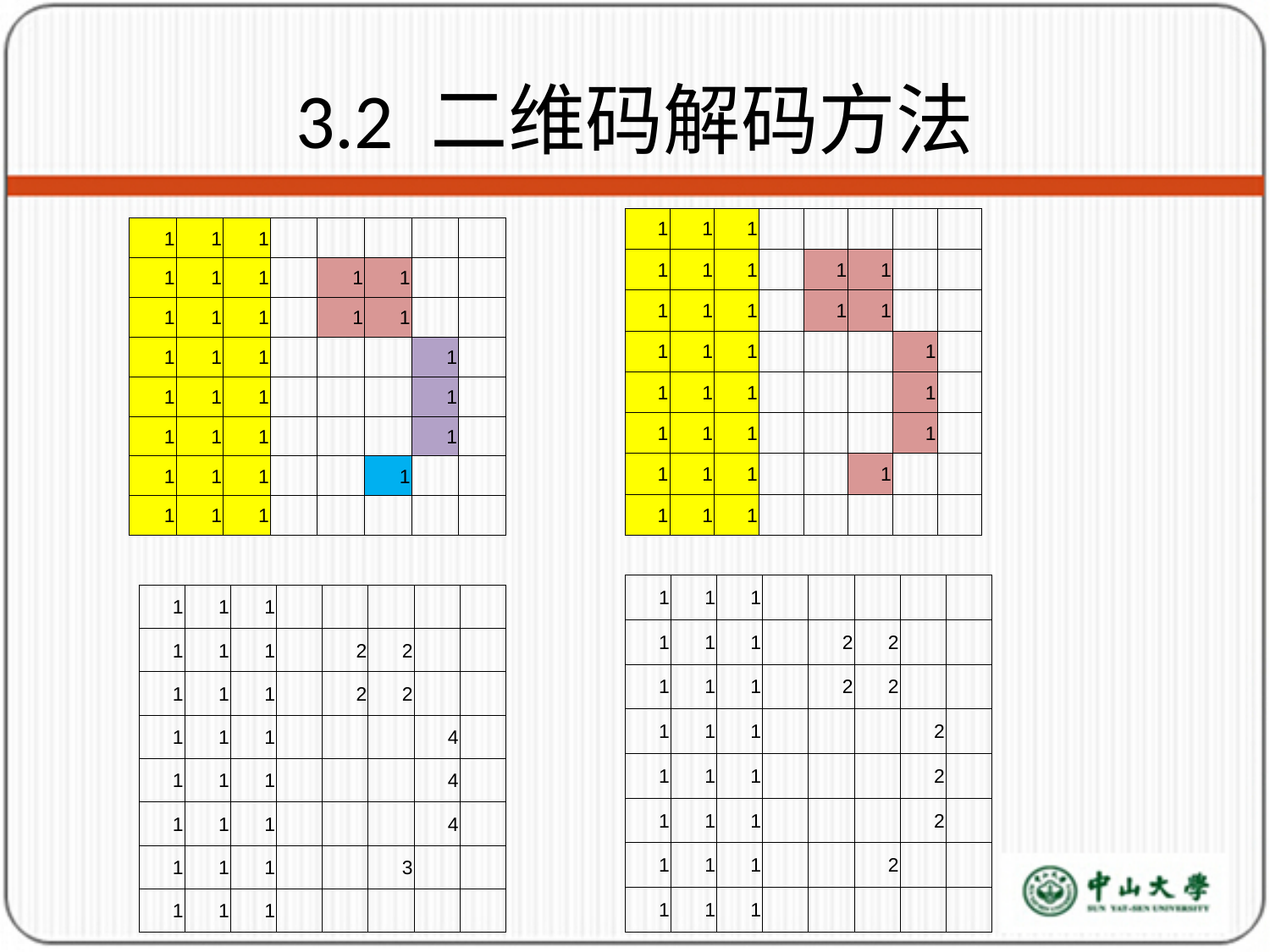

# 3.2 二维码解码方法
| 1 | 1 | 1 |  |  |  |  |  |
| --- | --- | --- | --- | --- | --- | --- | --- |
| 1 | 1 | 1 |  | 1 | 1 |  |  |
| 1 | 1 | 1 |  | 1 | 1 |  |  |
| 1 | 1 | 1 |  |  |  | 1 |  |
| 1 | 1 | 1 |  |  |  | 1 |  |
| 1 | 1 | 1 |  |  |  | 1 |  |
| 1 | 1 | 1 |  |  | 1 |  |  |
| 1 | 1 | 1 |  |  |  |  |  |
| 1 | 1 | 1 |  |  |  |  |  |
| --- | --- | --- | --- | --- | --- | --- | --- |
| 1 | 1 | 1 |  | 1 | 1 |  |  |
| 1 | 1 | 1 |  | 1 | 1 |  |  |
| 1 | 1 | 1 |  |  |  | 1 |  |
| 1 | 1 | 1 |  |  |  | 1 |  |
| 1 | 1 | 1 |  |  |  | 1 |  |
| 1 | 1 | 1 |  |  | 1 |  |  |
| 1 | 1 | 1 |  |  |  |  |  |
| 1 | 1 | 1 |  |  |  |  |  |
| --- | --- | --- | --- | --- | --- | --- | --- |
| 1 | 1 | 1 |  | 2 | 2 |  |  |
| 1 | 1 | 1 |  | 2 | 2 |  |  |
| 1 | 1 | 1 |  |  |  | 2 |  |
| 1 | 1 | 1 |  |  |  | 2 |  |
| 1 | 1 | 1 |  |  |  | 2 |  |
| 1 | 1 | 1 |  |  | 2 |  |  |
| 1 | 1 | 1 |  |  |  |  |  |
| 1 | 1 | 1 |  |  |  |  |  |
| --- | --- | --- | --- | --- | --- | --- | --- |
| 1 | 1 | 1 |  | 2 | 2 |  |  |
| 1 | 1 | 1 |  | 2 | 2 |  |  |
| 1 | 1 | 1 |  |  |  | 4 |  |
| 1 | 1 | 1 |  |  |  | 4 |  |
| 1 | 1 | 1 |  |  |  | 4 |  |
| 1 | 1 | 1 |  |  | 3 |  |  |
| 1 | 1 | 1 |  |  |  |  |  |